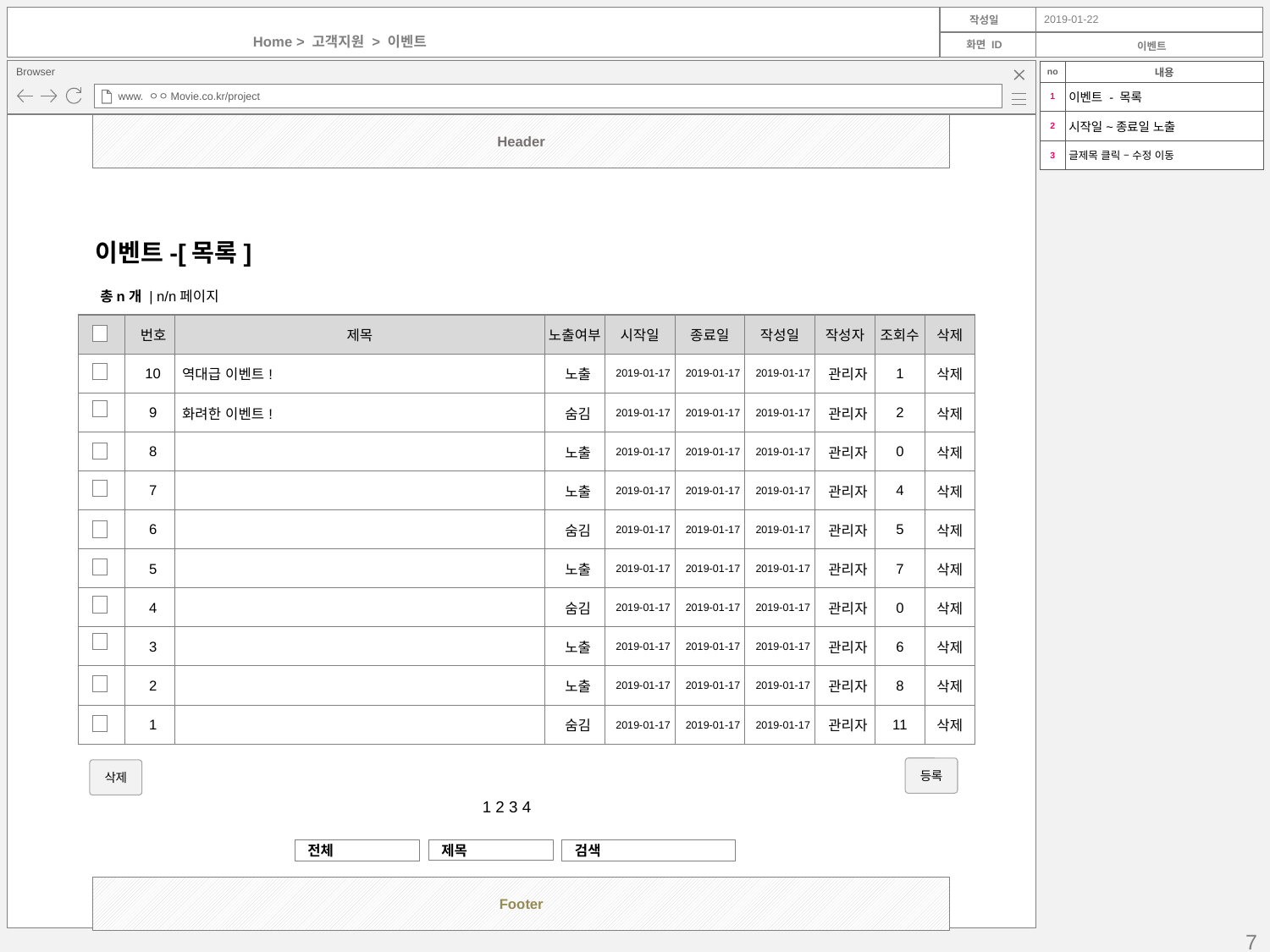

2019-01-22
Home > 고객지원 > 이벤트
이벤트
| no | 내용 |
| --- | --- |
| 1 | 이벤트 - 목록 |
| 2 | 시작일~종료일 노출 |
| 3 | 글제목 클릭 – 수정 이동 |
Header
이벤트-[목록]
총n개 | n/n페이지
|  | 번호 | 제목 | 노출여부 | 시작일 | 종료일 | 작성일 | 작성자 | 조회수 | 삭제 |
| --- | --- | --- | --- | --- | --- | --- | --- | --- | --- |
|  | 10 | 역대급 이벤트! | 노출 | 2019-01-17 | 2019-01-17 | 2019-01-17 | 관리자 | 1 | 삭제 |
|  | 9 | 화려한 이벤트! | 숨김 | 2019-01-17 | 2019-01-17 | 2019-01-17 | 관리자 | 2 | 삭제 |
|  | 8 |  | 노출 | 2019-01-17 | 2019-01-17 | 2019-01-17 | 관리자 | 0 | 삭제 |
|  | 7 |  | 노출 | 2019-01-17 | 2019-01-17 | 2019-01-17 | 관리자 | 4 | 삭제 |
|  | 6 |  | 숨김 | 2019-01-17 | 2019-01-17 | 2019-01-17 | 관리자 | 5 | 삭제 |
|  | 5 |  | 노출 | 2019-01-17 | 2019-01-17 | 2019-01-17 | 관리자 | 7 | 삭제 |
|  | 4 |  | 숨김 | 2019-01-17 | 2019-01-17 | 2019-01-17 | 관리자 | 0 | 삭제 |
|  | 3 |  | 노출 | 2019-01-17 | 2019-01-17 | 2019-01-17 | 관리자 | 6 | 삭제 |
|  | 2 |  | 노출 | 2019-01-17 | 2019-01-17 | 2019-01-17 | 관리자 | 8 | 삭제 |
|  | 1 |  | 숨김 | 2019-01-17 | 2019-01-17 | 2019-01-17 | 관리자 | 11 | 삭제 |

등록
삭제
1 2 3 4
제목
전체
검색
Footer
7